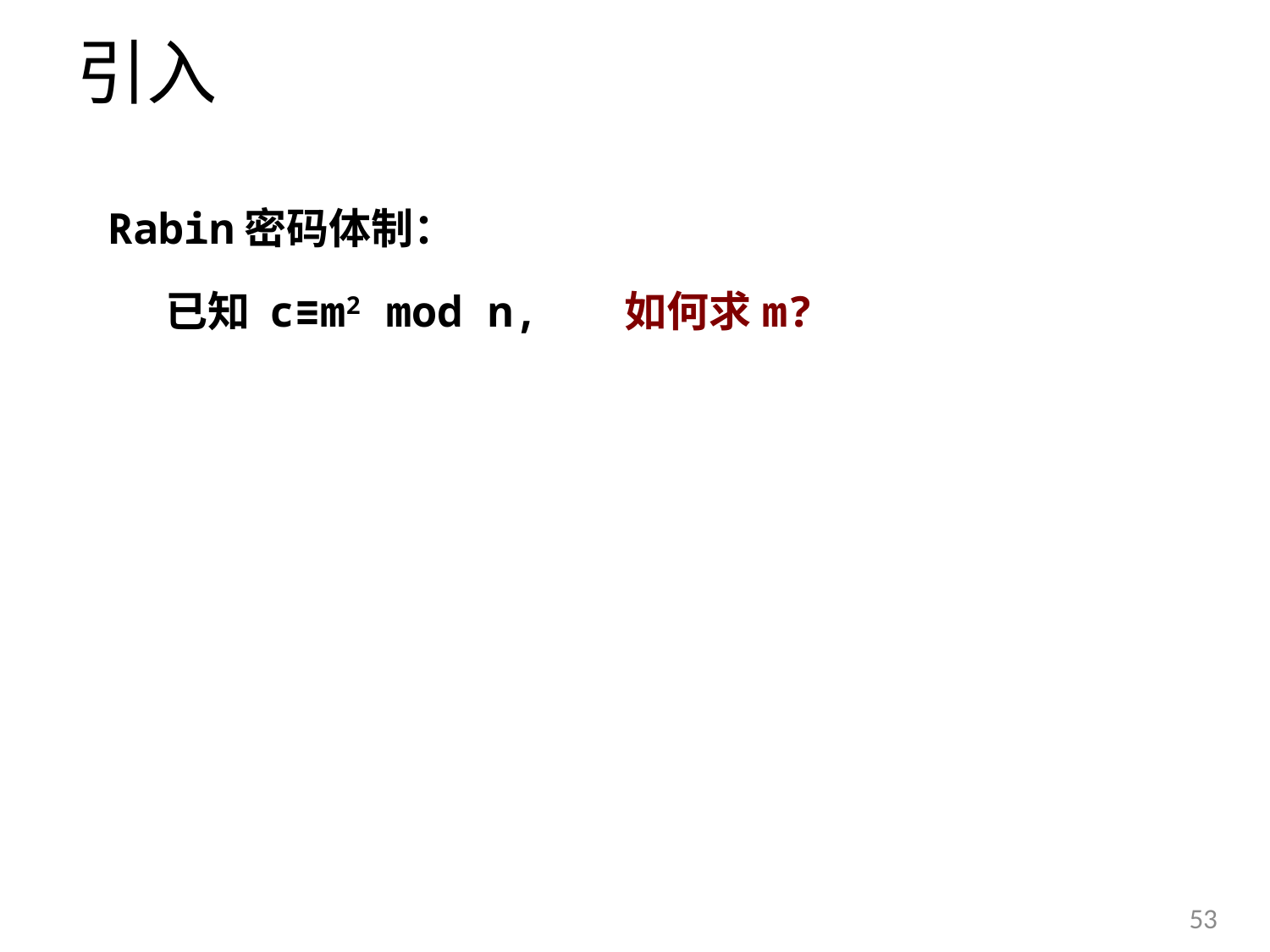

# 引入
Rabin密码体制：
     已知 c≡m2 mod n,   如何求m?
53